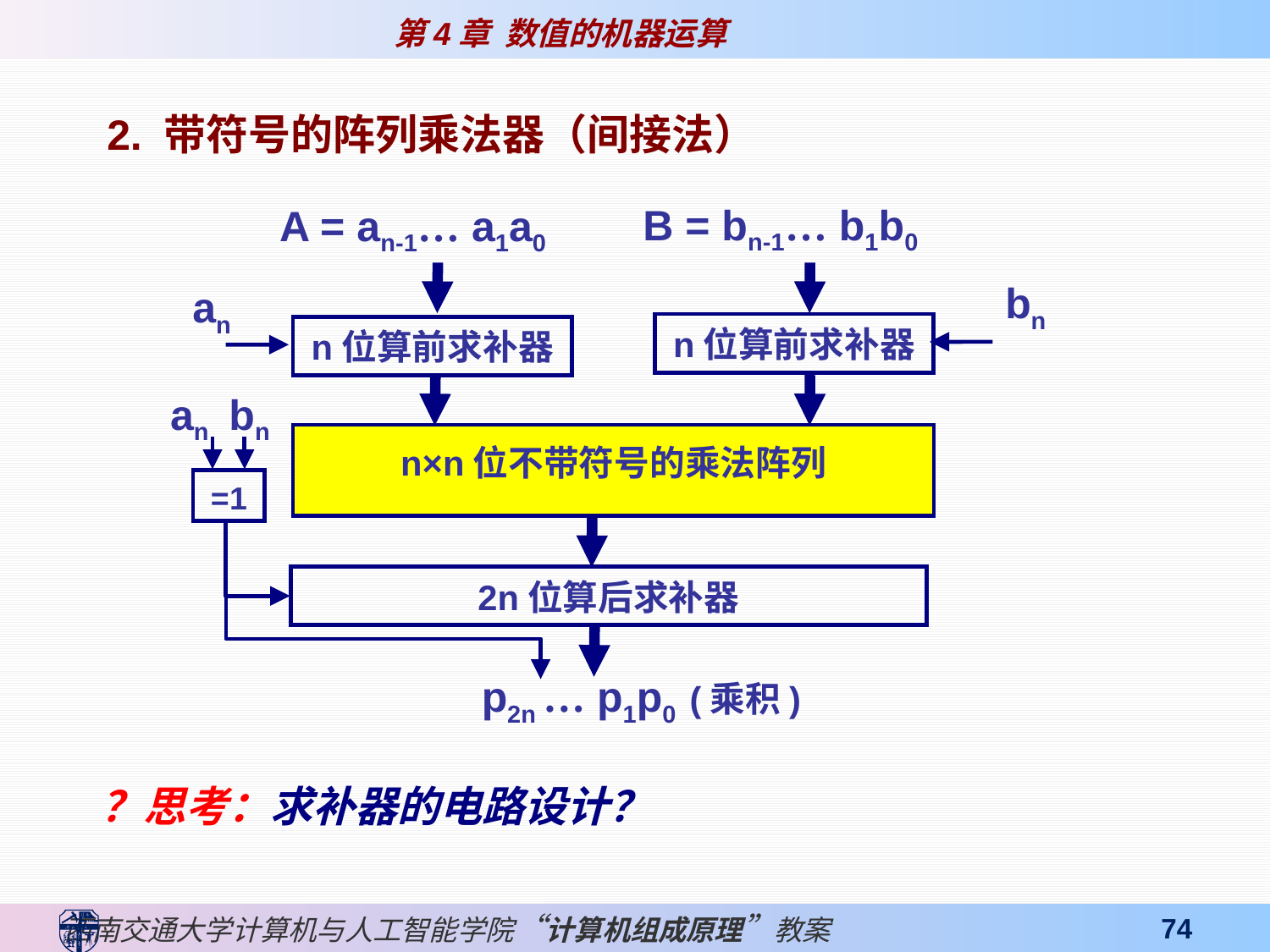

2. 带符号的阵列乘法器（间接法）
B = bn-1… b1b0
A = an-1… a1a0

bn
an
n位算前求补器
n位算前求补器

an   bn

n×n位不带符号的乘法阵列

=1

2n位算后求补器

p2n … p1p0  (乘积)

？思考：求补器的电路设计？